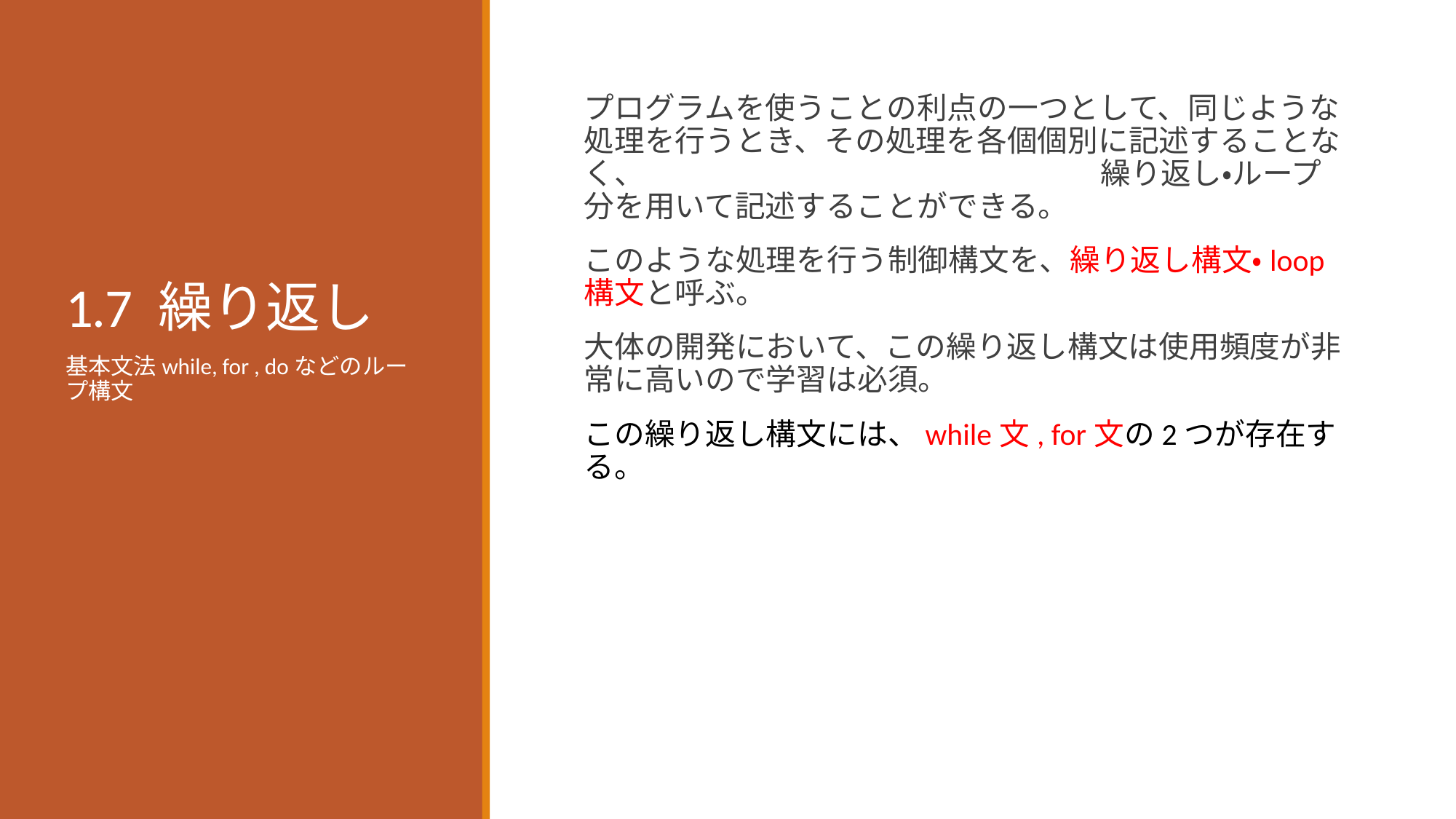

# 1.7 繰り返し
プログラムを使うことの利点の一つとして、同じような処理を行うとき、その処理を各個個別に記述することなく、　　　　　　　　　　　　　　　繰り返し・ループ分を用いて記述することができる。
このような処理を行う制御構文を、繰り返し構文・loop構文と呼ぶ。
大体の開発において、この繰り返し構文は使用頻度が非常に高いので学習は必須。
この繰り返し構文には、while文, for文の2つが存在する。

基本文法while, for , doなどのループ構文